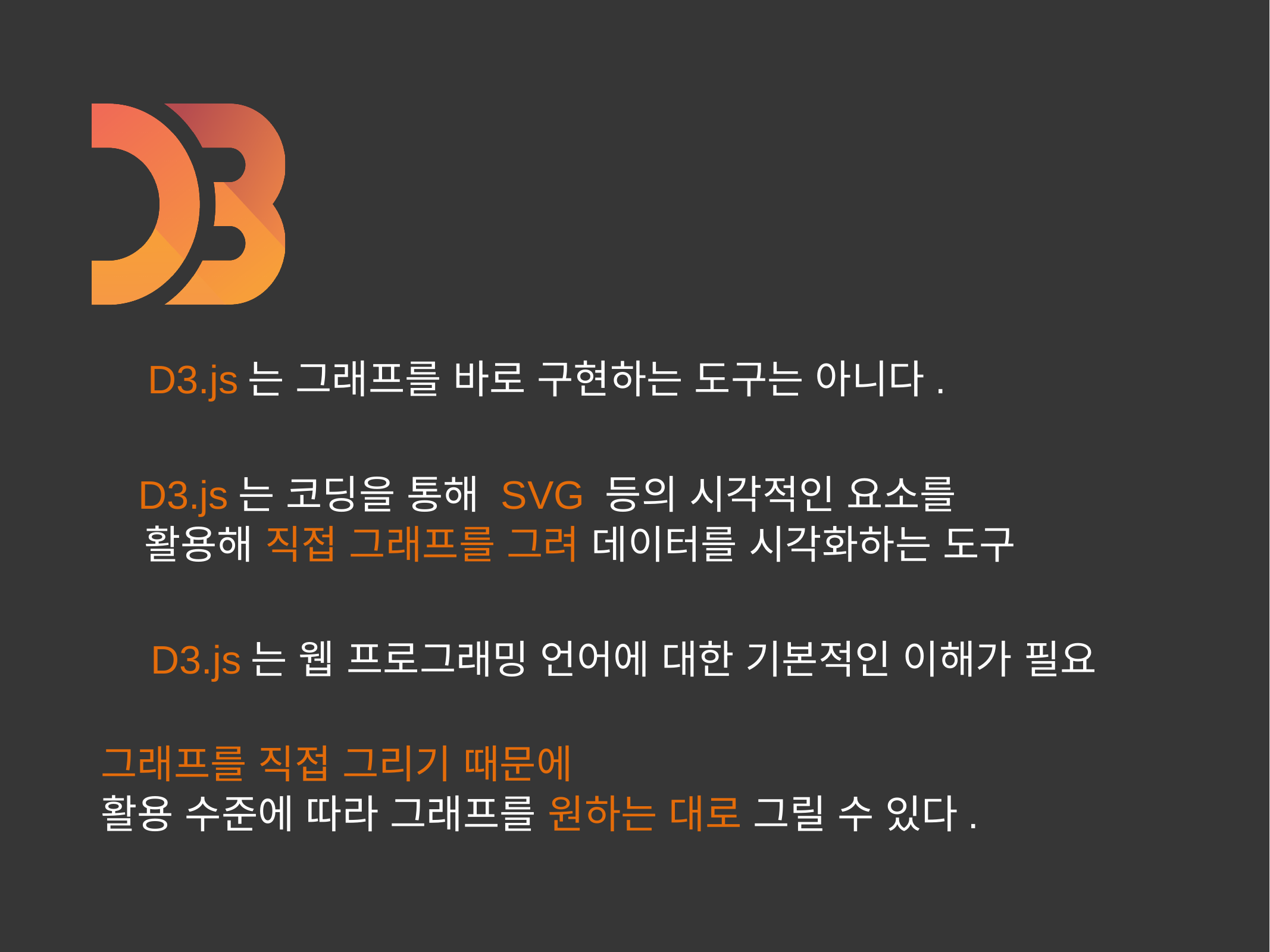

D3.js는 그래프를 바로 구현하는 도구는 아니다.
D3.js는 코딩을 통해 SVG 등의 시각적인 요소를
     활용해 직접 그래프를 그려 데이터를 시각화하는 도구
D3.js는 웹 프로그래밍 언어에 대한 기본적인 이해가 필요
그래프를 직접 그리기 때문에
활용 수준에 따라 그래프를 원하는 대로 그릴 수 있다.